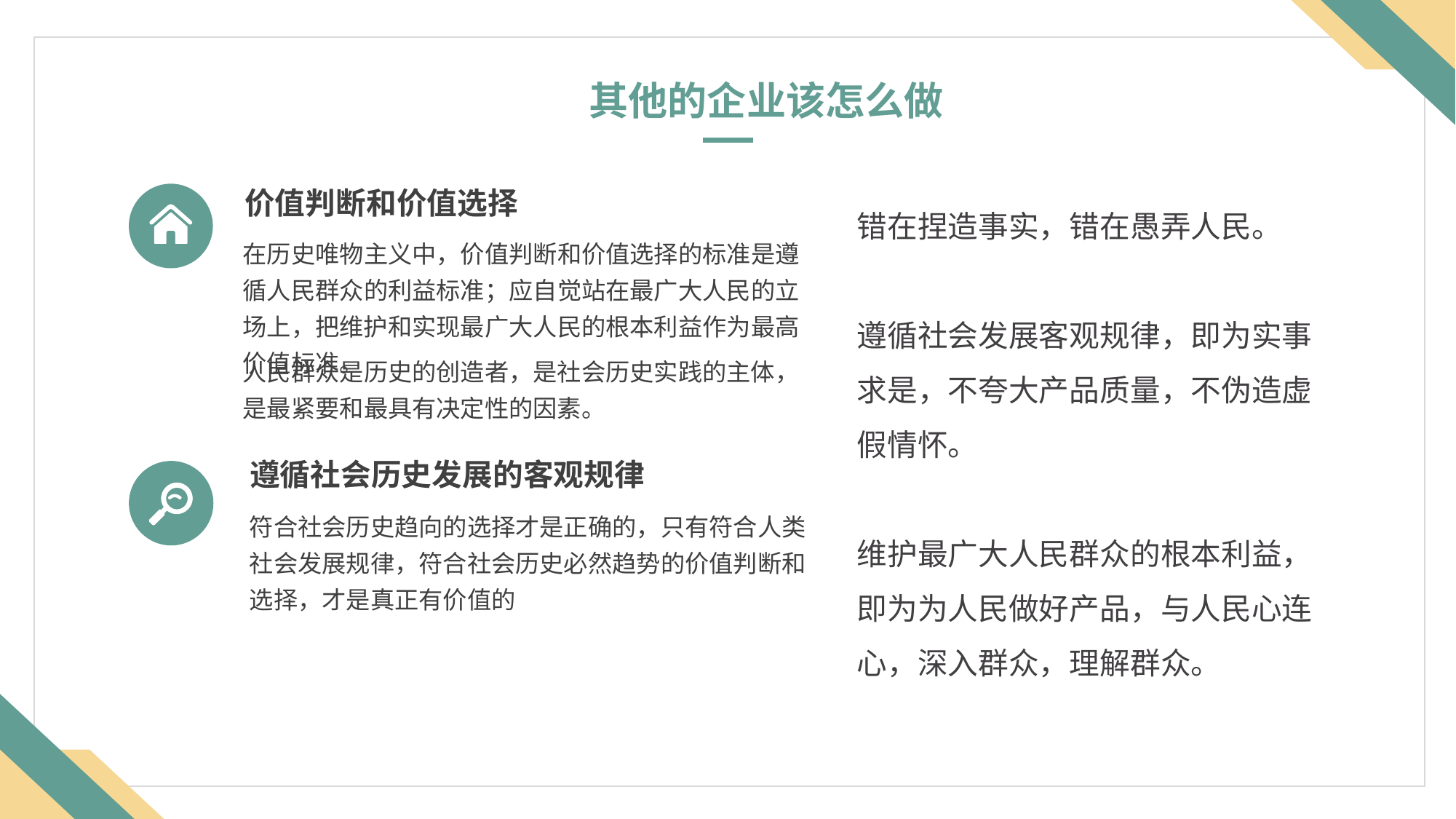

其他的企业该怎么做

价值判断和价值选择
在历史唯物主义中，价值判断和价值选择的标准是遵循人民群众的利益标准；应自觉站在最广大人民的立场上，把维护和实现最广大人民的根本利益作为最高价值标准。

人民群众是历史的创造者，是社会历史实践的主体，是最紧要和最具有决定性的因素。

遵循社会历史发展的客观规律
符合社会历史趋向的选择才是正确的，只有符合人类社会发展规律，符合社会历史必然趋势的价值判断和选择，才是真正有价值的
错在捏造事实，错在愚弄人民。

遵循社会发展客观规律，即为实事求是，不夸大产品质量，不伪造虚假情怀。

维护最广大人民群众的根本利益，即为为人民做好产品，与人民心连心，深入群众，理解群众。